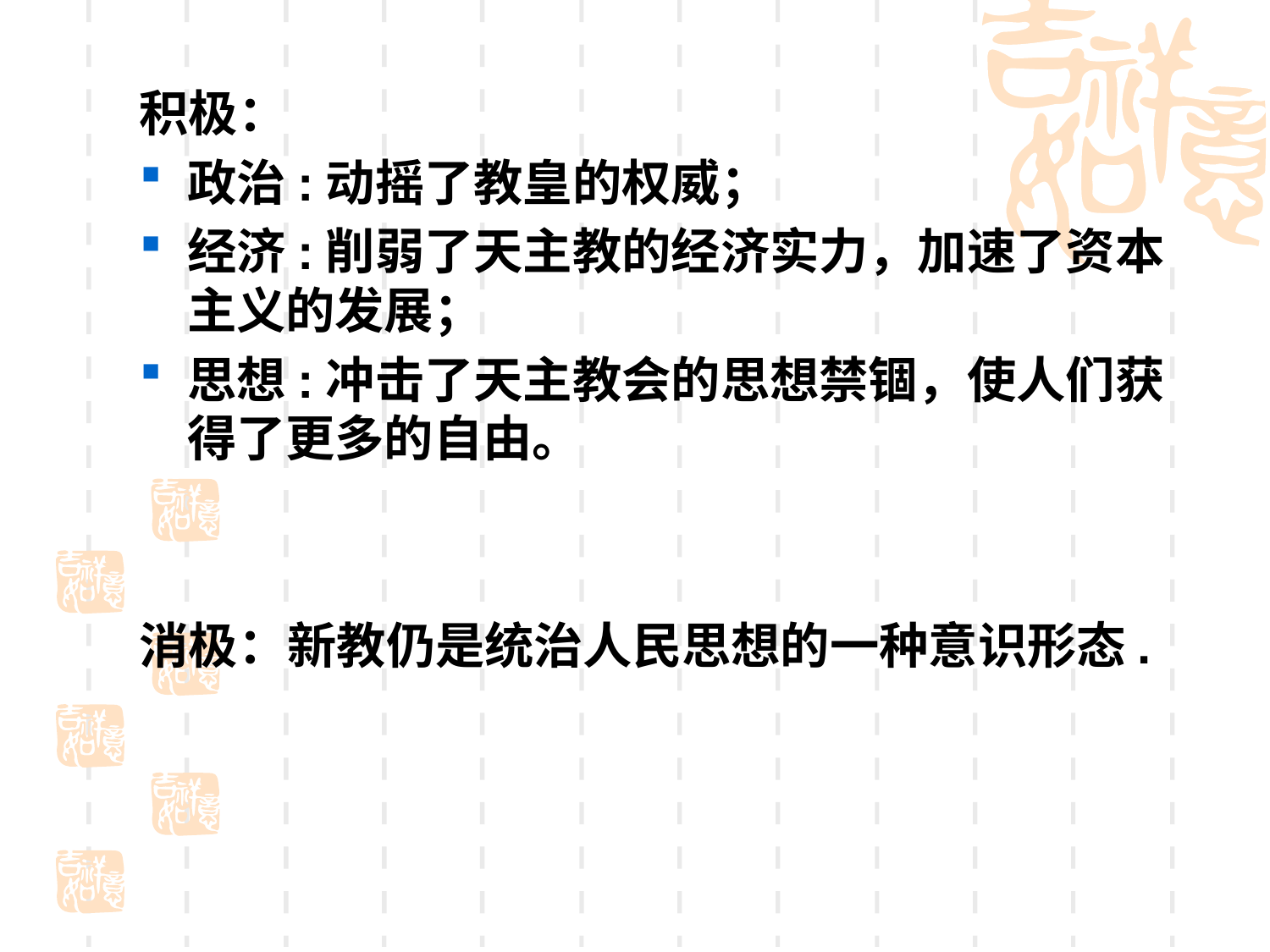

积极：
政治:动摇了教皇的权威；
经济:削弱了天主教的经济实力，加速了资本主义的发展；
思想:冲击了天主教会的思想禁锢，使人们获得了更多的自由。

消极：新教仍是统治人民思想的一种意识形态.